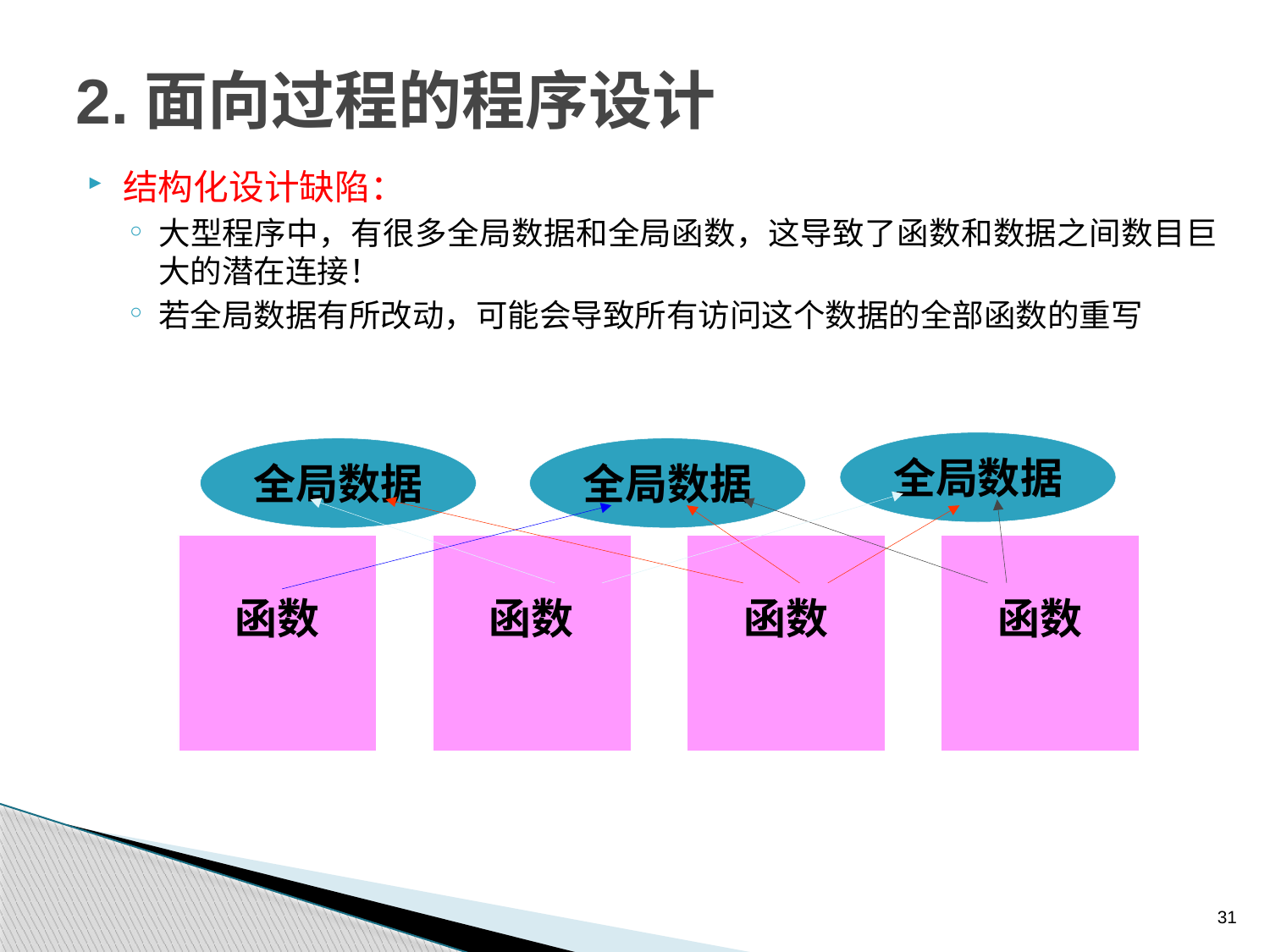

# 2.面向过程的程序设计
结构化设计缺陷：
大型程序中，有很多全局数据和全局函数，这导致了函数和数据之间数目巨大的潜在连接！
若全局数据有所改动，可能会导致所有访问这个数据的全部函数的重写

全局数据
全局数据
全局数据

函数

函数

函数

函数

31